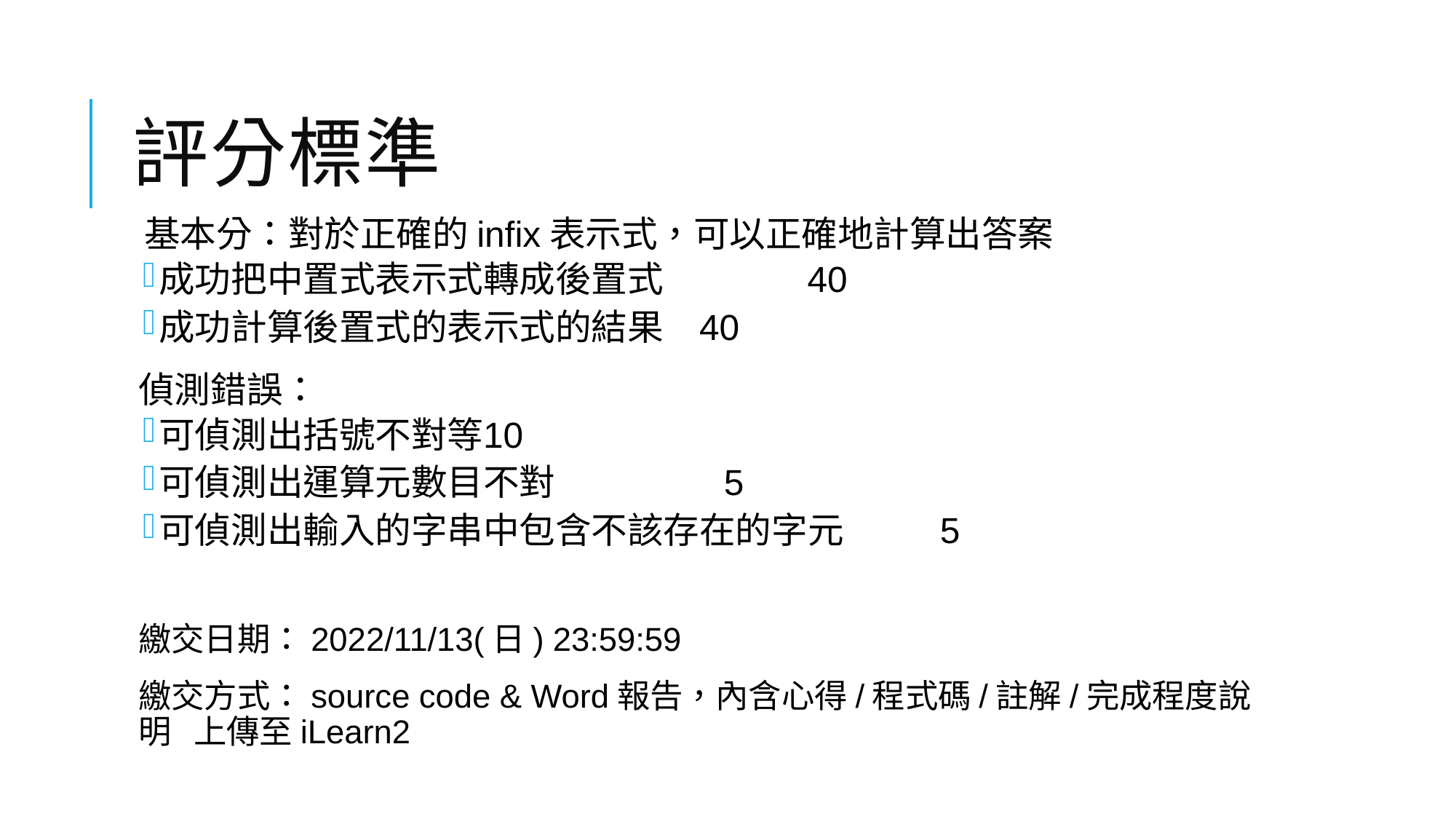

# 評分標準
 基本分：對於正確的infix表示式，可以正確地計算出答案
成功把中置式表示式轉成後置式					         	40
成功計算後置式的表示式的結果						40
偵測錯誤：
可偵測出括號不對等							10
可偵測出運算元數目不對					  		  5
可偵測出輸入的字串中包含不該存在的字元				  5

繳交日期：2022/11/13(日) 23:59:59
繳交方式：source code & Word報告，內含心得/程式碼/註解/完成程度說明   上傳至iLearn2